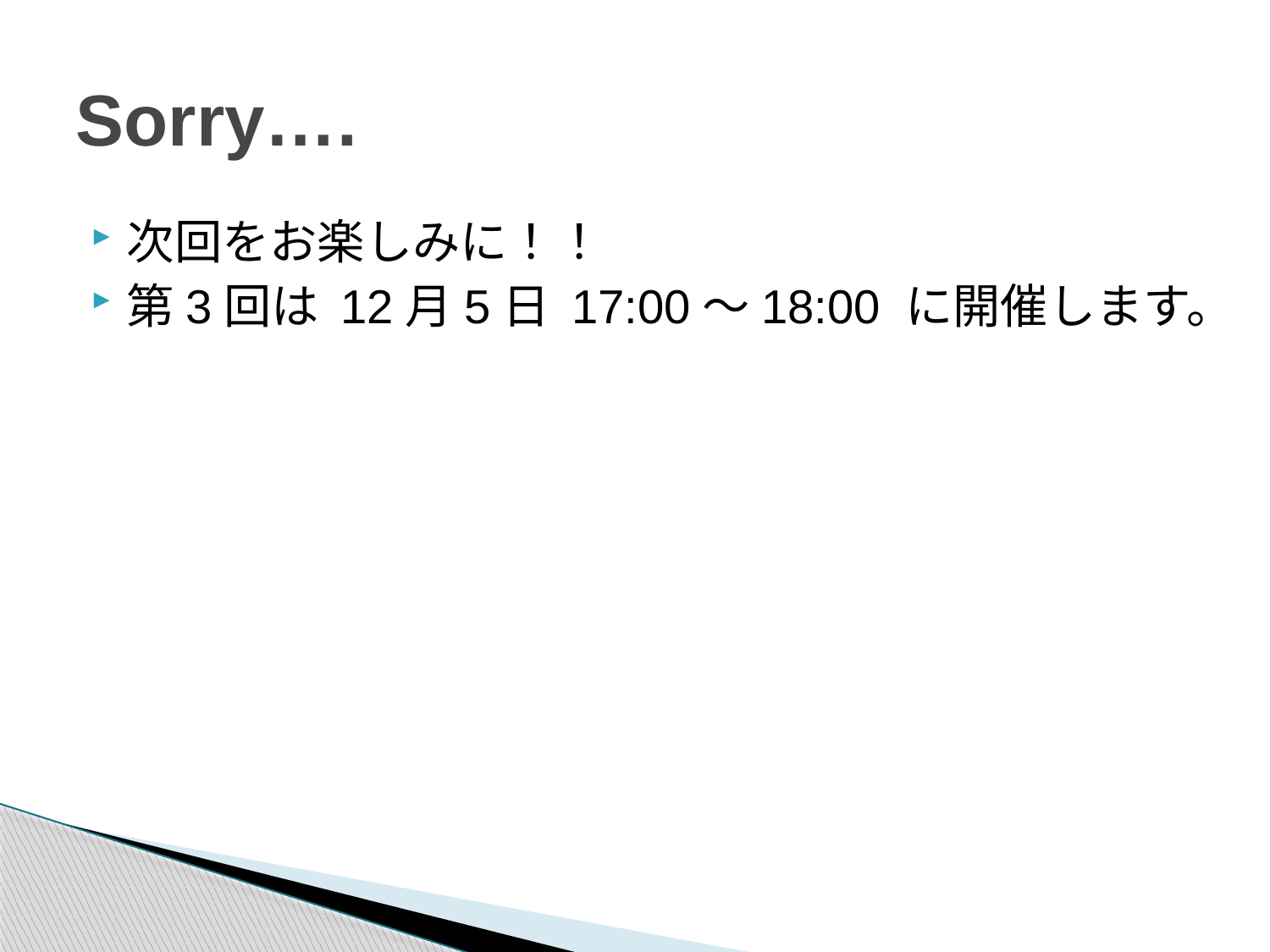

# Sorry….
次回をお楽しみに！！
第3回は 12月5日 17:00～18:00 に開催します。